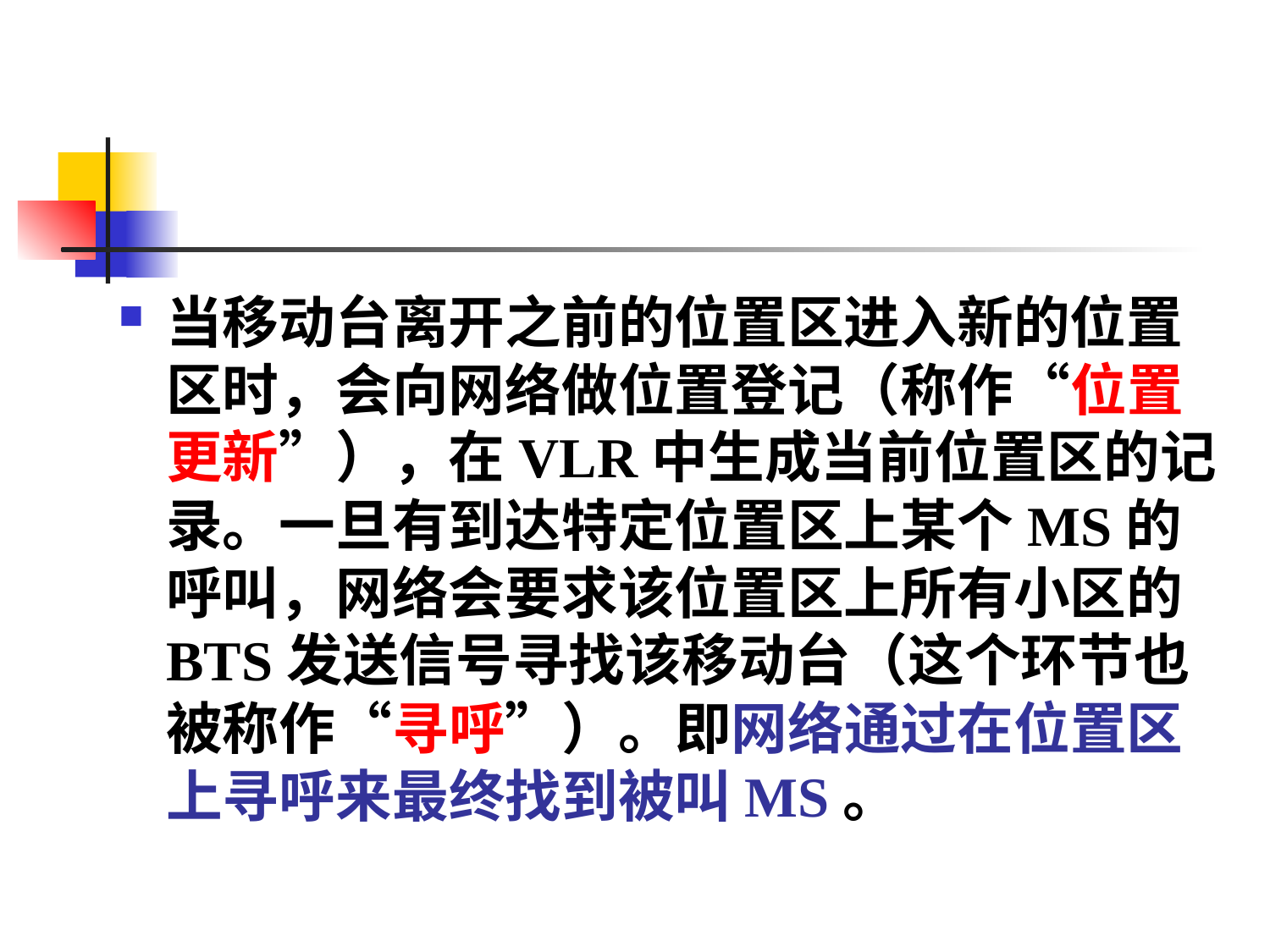

#
当移动台离开之前的位置区进入新的位置区时，会向网络做位置登记（称作“位置更新”），在VLR中生成当前位置区的记录。一旦有到达特定位置区上某个MS的呼叫，网络会要求该位置区上所有小区的BTS发送信号寻找该移动台（这个环节也被称作“寻呼”）。即网络通过在位置区上寻呼来最终找到被叫MS。